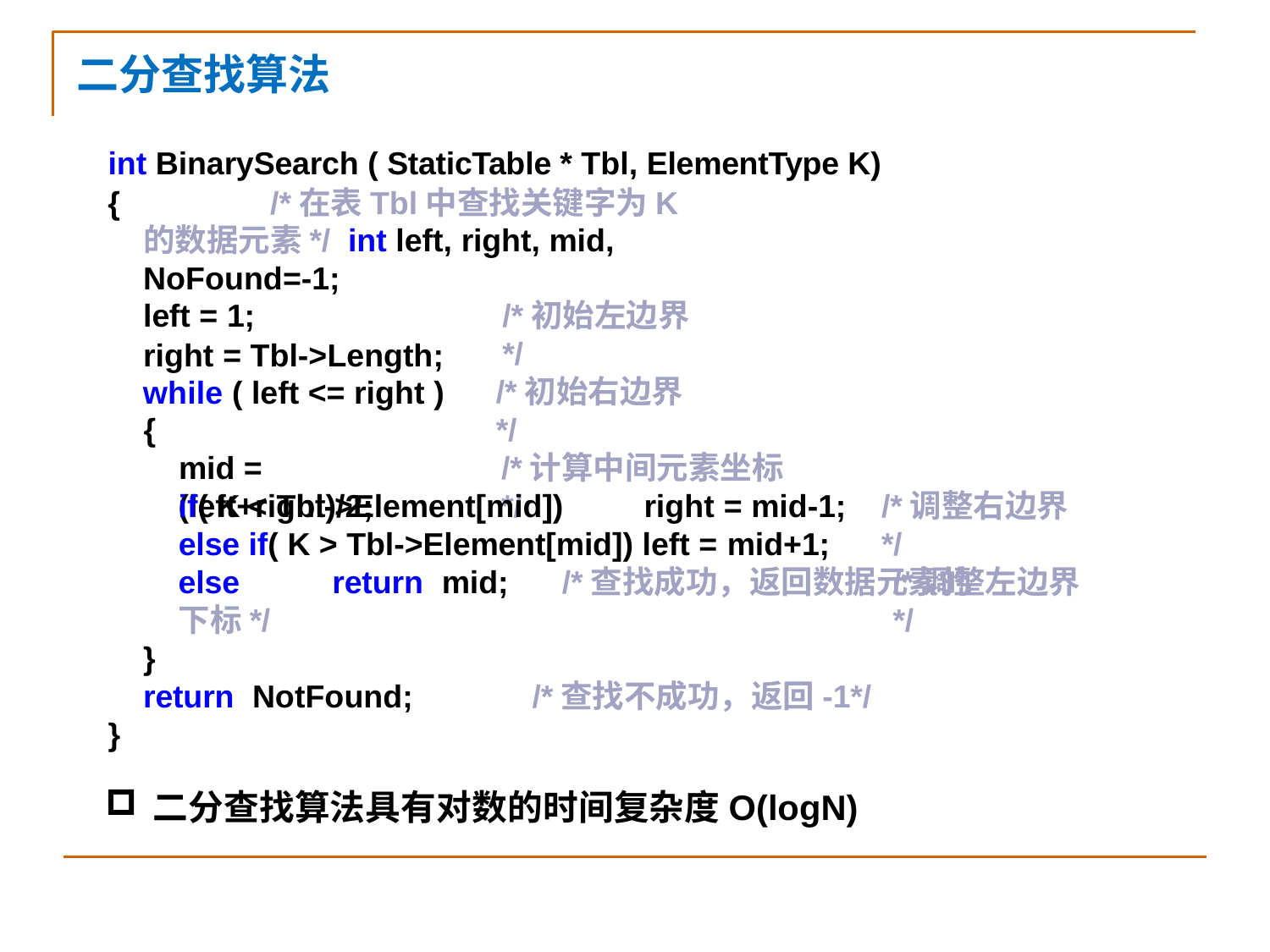

# 二分查找算法
int BinarySearch ( StaticTable * Tbl, ElementType K)
{		/*在表Tbl中查找关键字为K的数据元素*/  int left, right, mid, NoFound=-1;
left = 1;
right = Tbl->Length;  while ( left <= right )
{
mid = (left+right)/2;
/*初始左边界*/
/*初始右边界*/
/*计算中间元素坐标*/
if( K < Tbl->Element[mid])
right = mid-1;
/*调整右边界*/
/*调整左边界*/
else if( K > Tbl->Element[mid]) left = mid+1;
else	return	mid;	/*查找成功，返回数据元素的下标*/
}
return  NotFound;	/*查找不成功，返回-1*/
}

二分查找算法具有对数的时间复杂度O(logN)